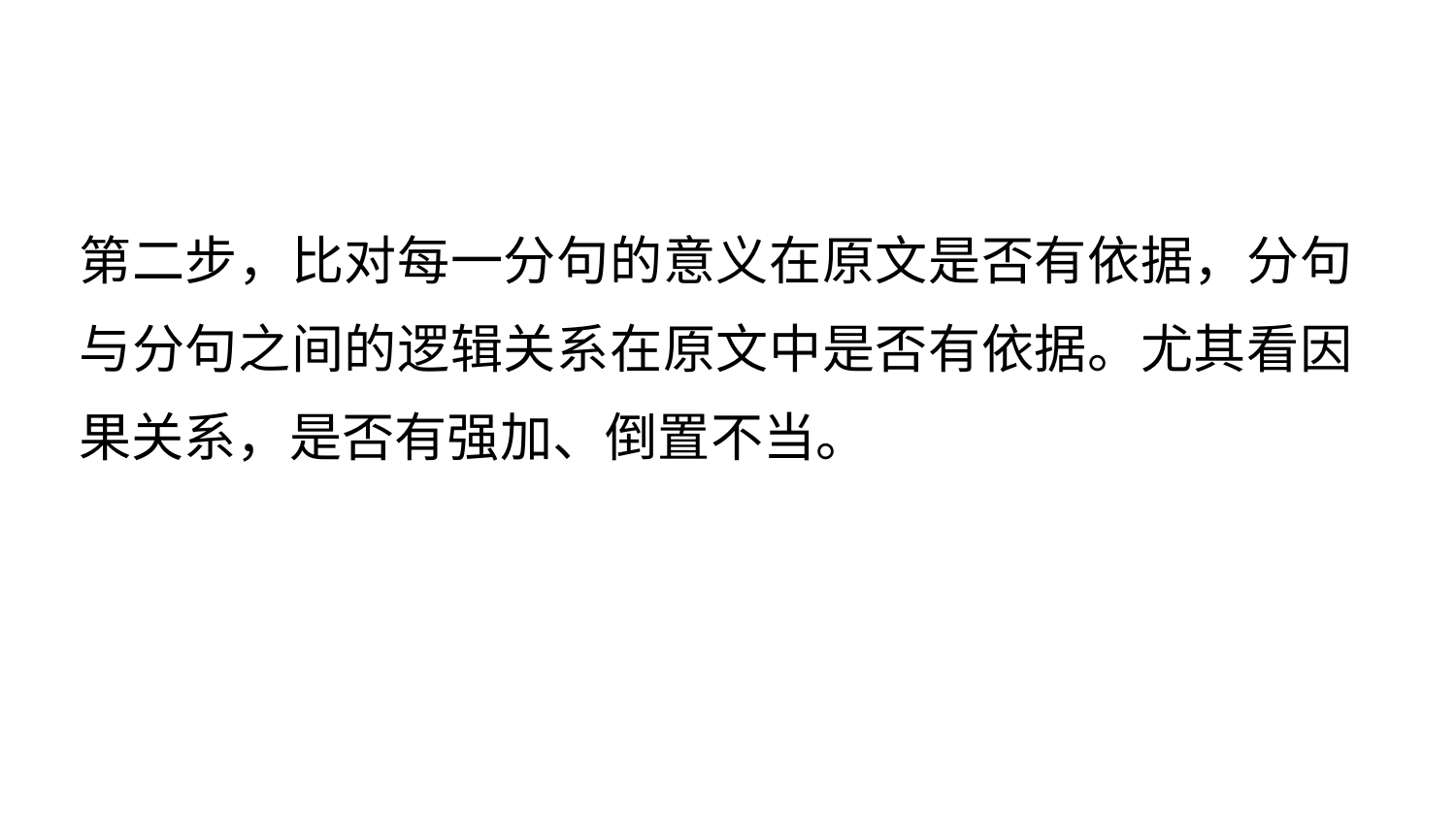

第二步，比对每一分句的意义在原文是否有依据，分句与分句之间的逻辑关系在原文中是否有依据。尤其看因果关系，是否有强加、倒置不当。